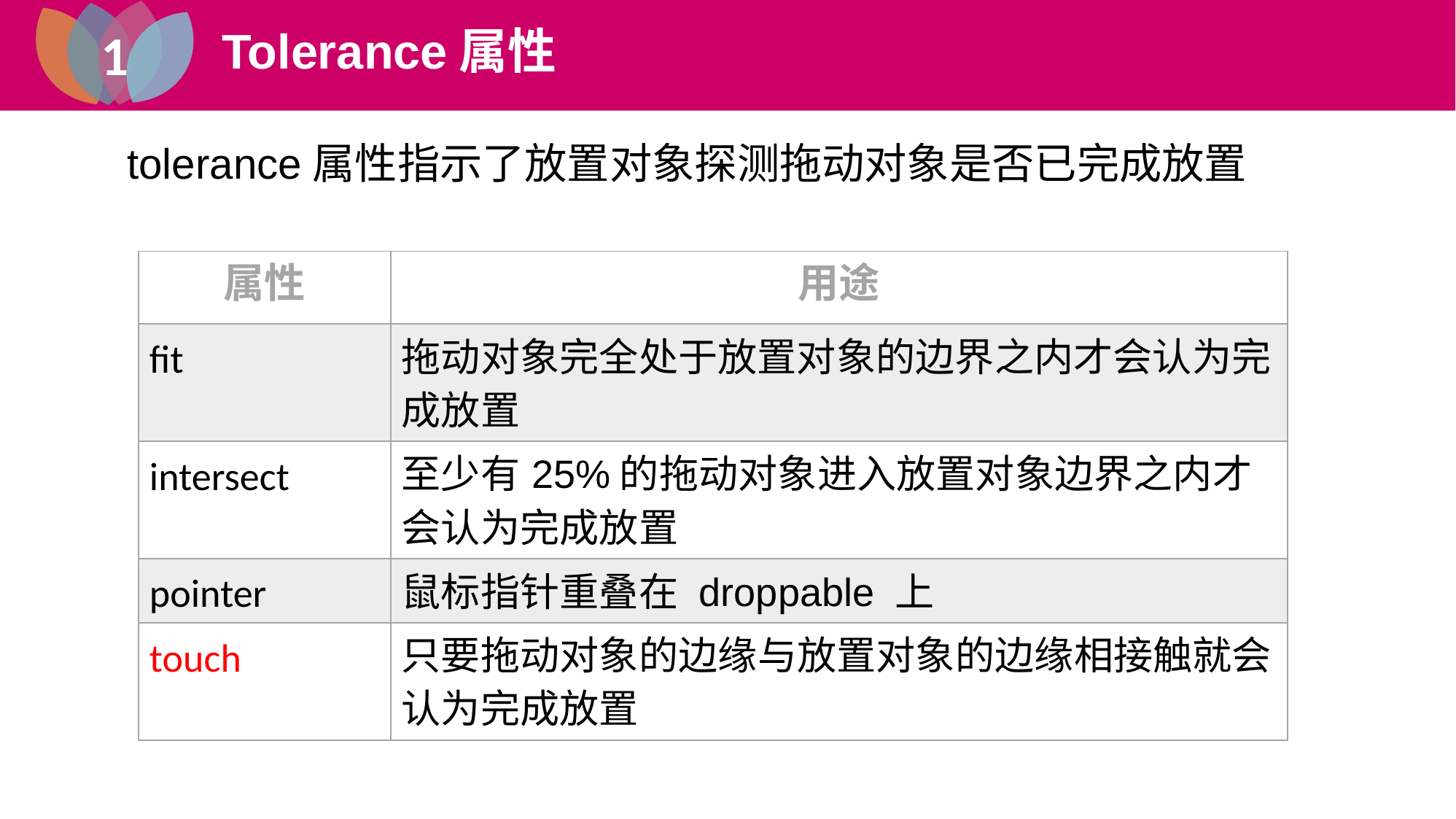

1
Tolerance属性
1
jQuery 插件
tolerance属性指示了放置对象探测拖动对象是否已完成放置

| 属性 | 用途 |
| --- | --- |
| fit | 拖动对象完全处于放置对象的边界之内才会认为完成放置 |
| intersect | 至少有25%的拖动对象进入放置对象边界之内才会认为完成放置 |
| pointer | 鼠标指针重叠在 droppable 上 |
| touch | 只要拖动对象的边缘与放置对象的边缘相接触就会认为完成放置 |